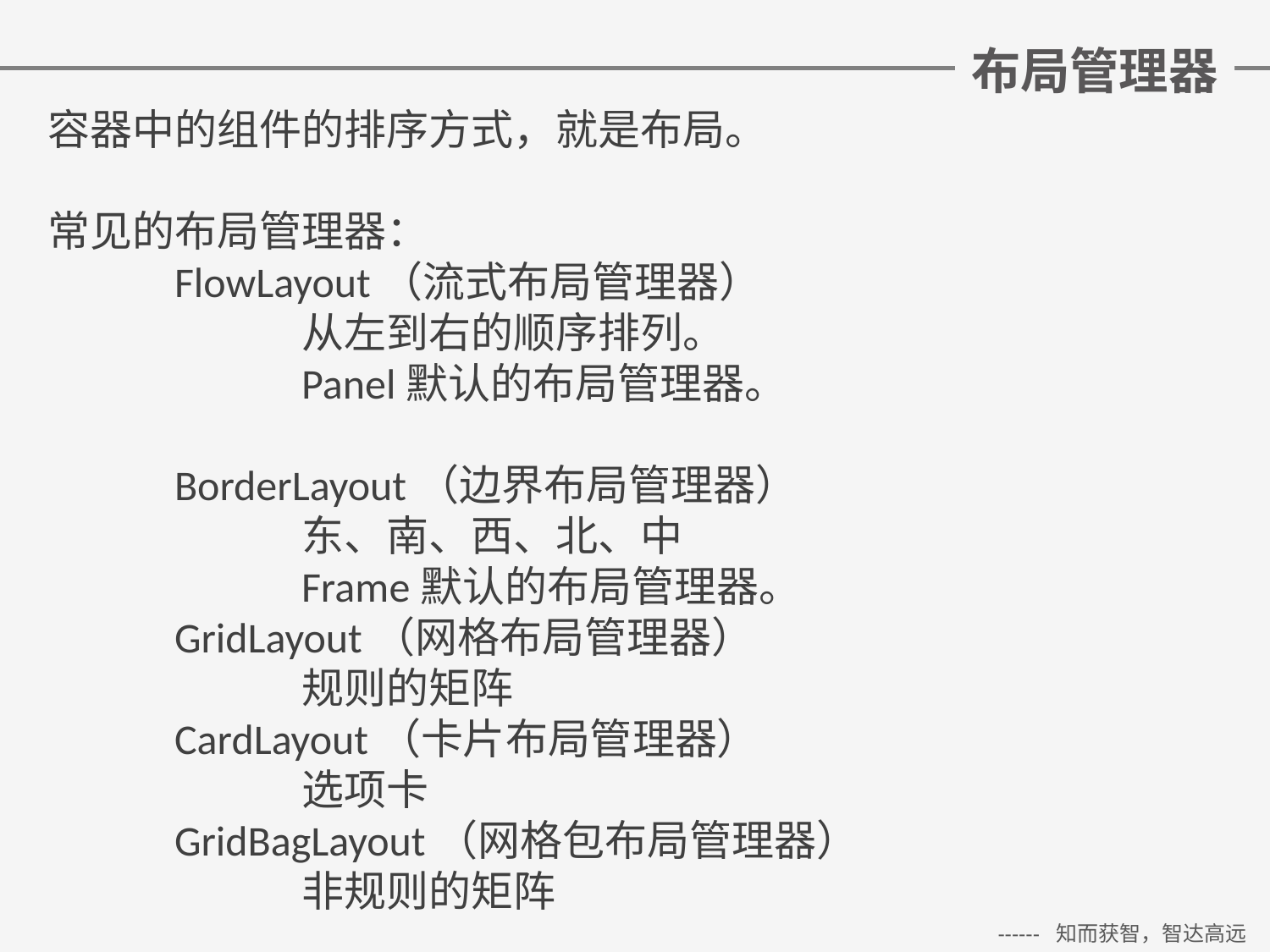

# 布局管理器
容器中的组件的排序方式，就是布局。

常见的布局管理器：
	FlowLayout（流式布局管理器）
		从左到右的顺序排列。
		Panel默认的布局管理器。

	BorderLayout（边界布局管理器）
		东、南、西、北、中
		Frame默认的布局管理器。
	GridLayout（网格布局管理器）
		规则的矩阵
	CardLayout（卡片布局管理器）
		选项卡
	GridBagLayout（网格包布局管理器）
		非规则的矩阵